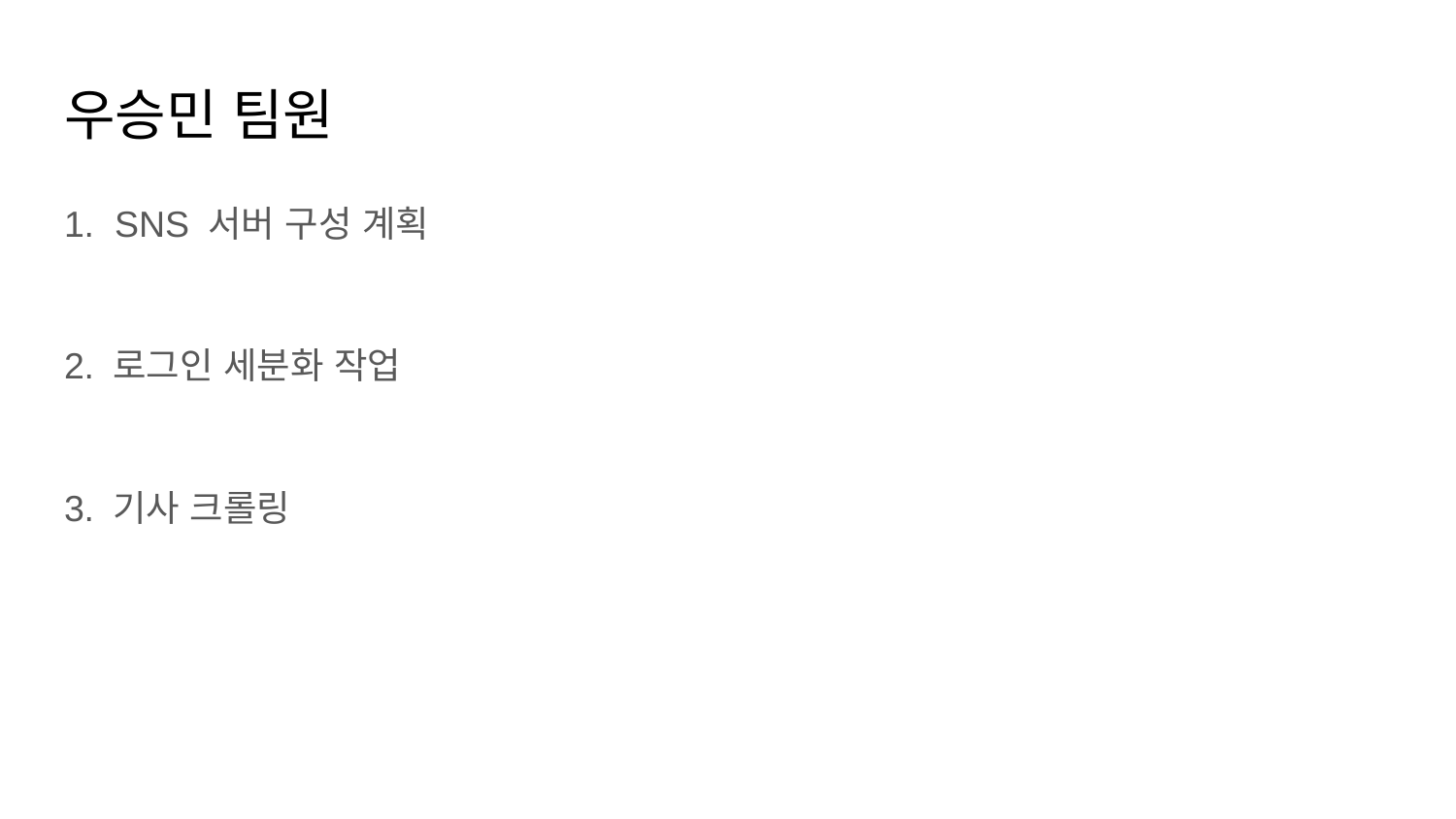

# 우승민 팀원
1.  SNS 서버 구성 계획

2. 로그인 세분화 작업

3. 기사 크롤링